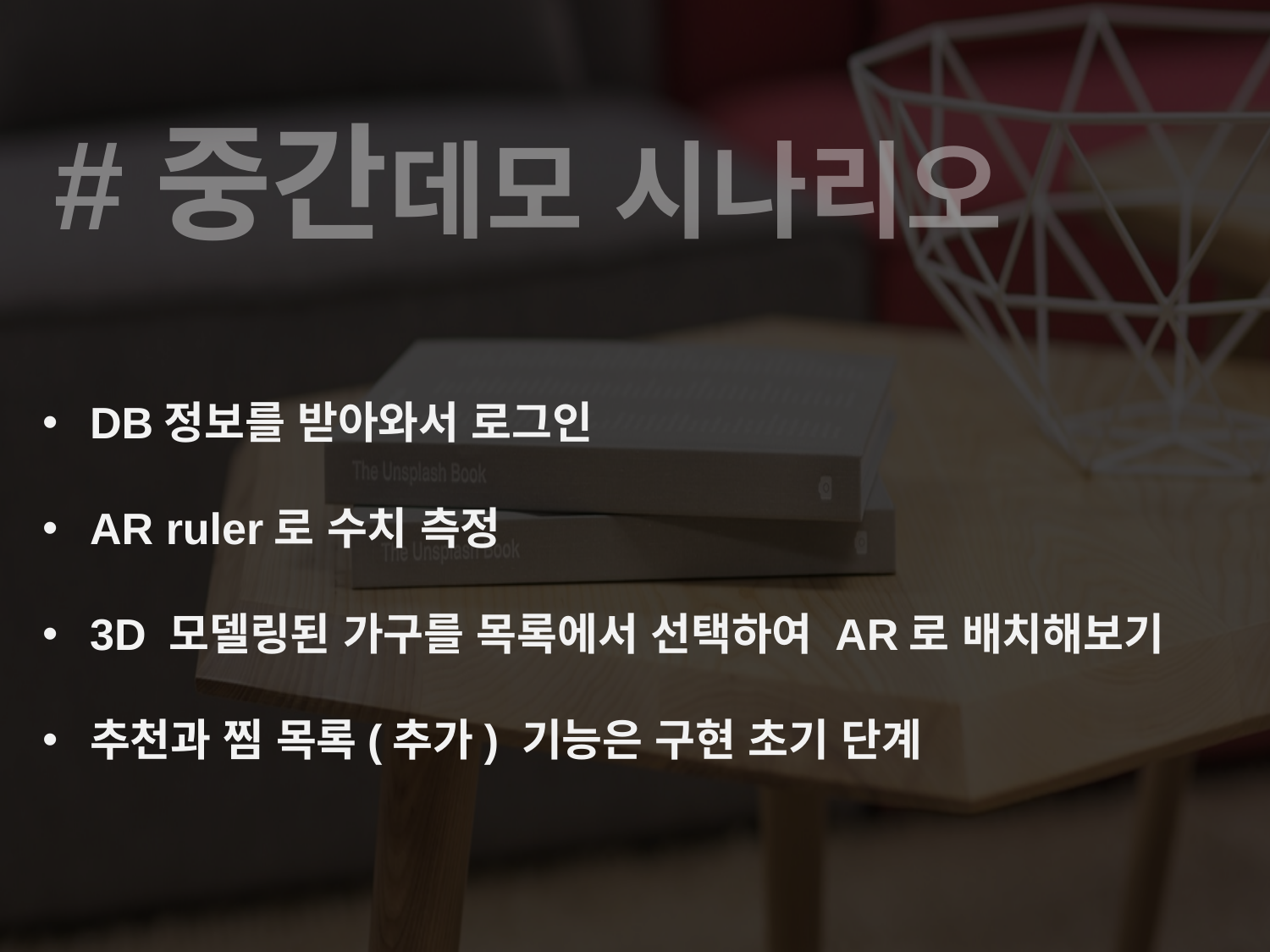

#중간데모 시나리오
DB정보를 받아와서 로그인
AR ruler로 수치 측정
3D 모델링된 가구를 목록에서 선택하여 AR로 배치해보기
추천과 찜 목록(추가) 기능은 구현 초기 단계